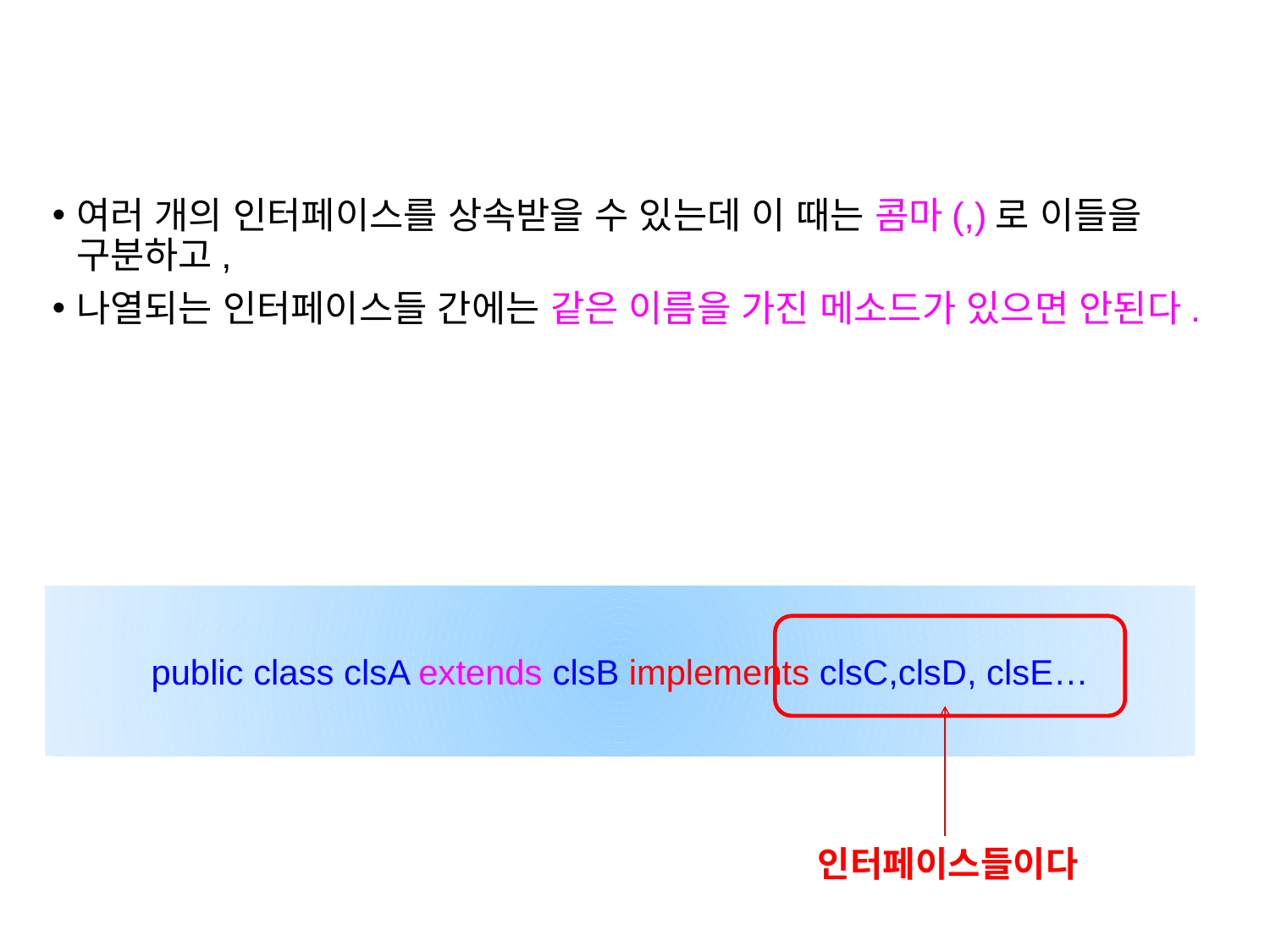

#
여러 개의 인터페이스를 상속받을 수 있는데 이 때는 콤마(,)로 이들을 구분하고,
나열되는 인터페이스들 간에는 같은 이름을 가진 메소드가 있으면 안된다.
public class clsA extends clsB implements clsC,clsD, clsE…

인터페이스들이다